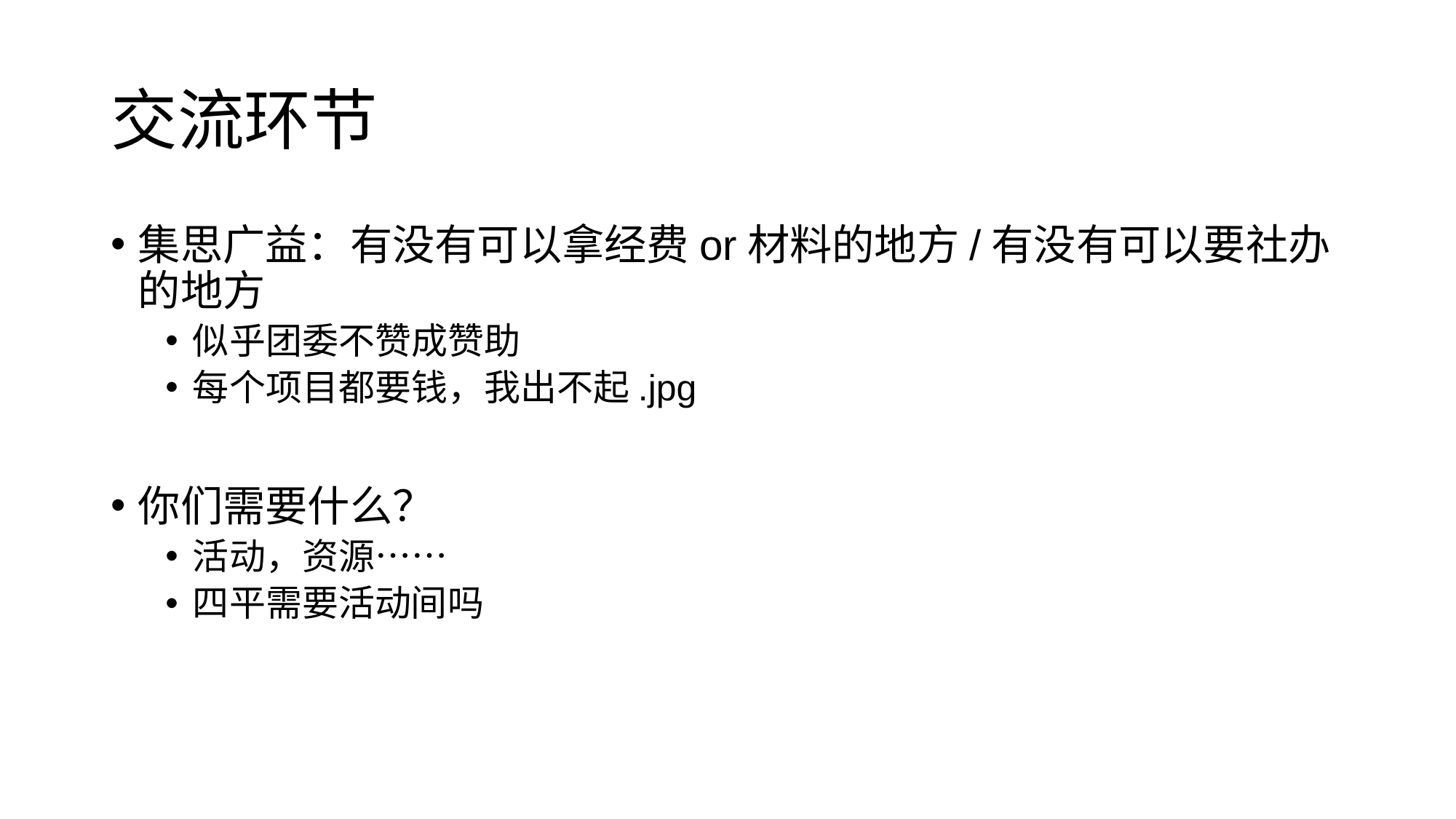

# 交流环节
集思广益：有没有可以拿经费or材料的地方/有没有可以要社办的地方
似乎团委不赞成赞助
每个项目都要钱，我出不起.jpg

你们需要什么？
活动，资源……
四平需要活动间吗